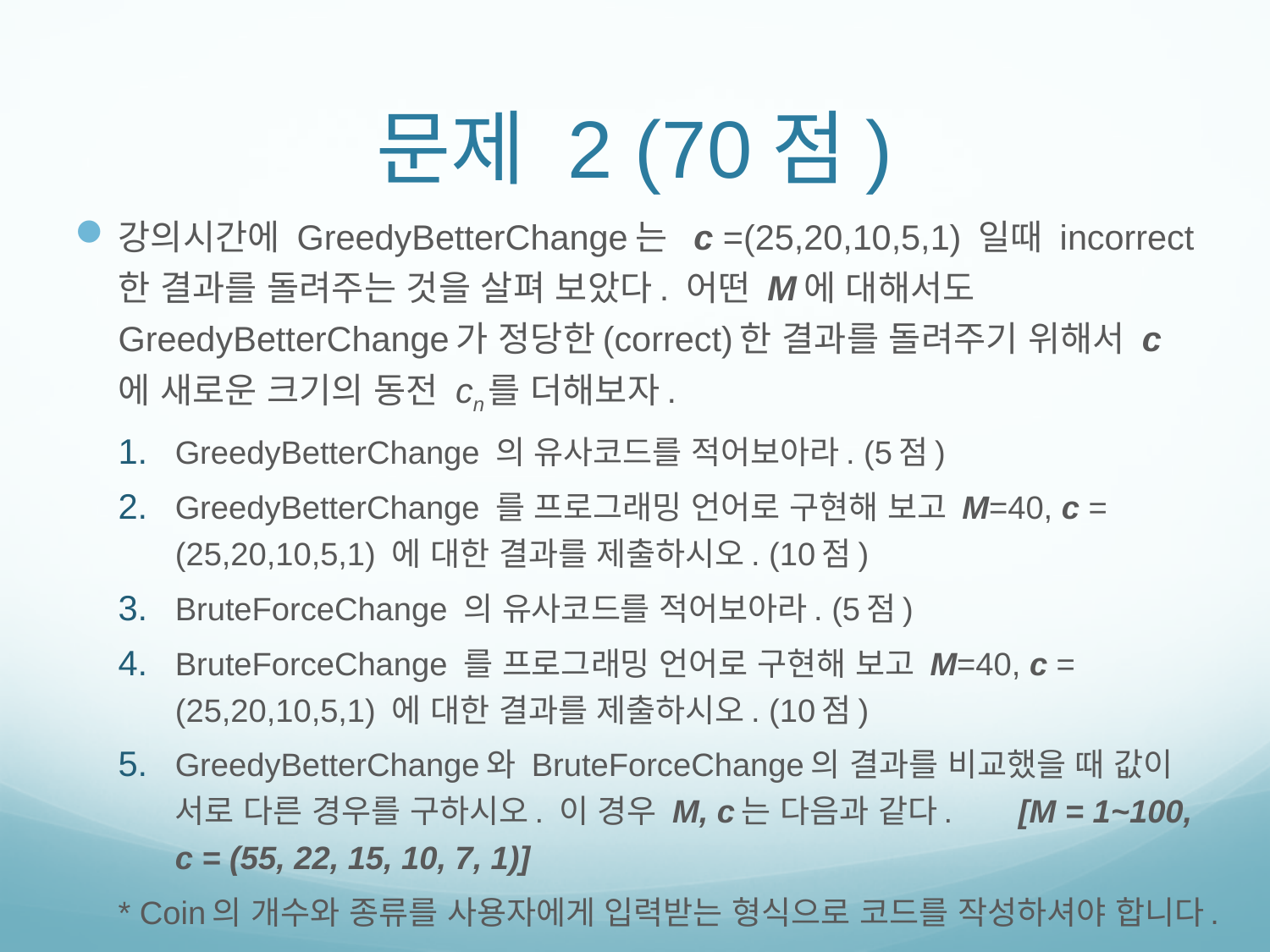

# 문제 2 (70점)
강의시간에 GreedyBetterChange는  c =(25,20,10,5,1) 일때 incorrect 한 결과를 돌려주는 것을 살펴 보았다. 어떤 M에 대해서도 GreedyBetterChange가 정당한(correct)한 결과를 돌려주기 위해서 c 에 새로운 크기의 동전 cn를 더해보자.
GreedyBetterChange 의 유사코드를 적어보아라. (5점)
GreedyBetterChange 를 프로그래밍 언어로 구현해 보고 M=40, c = (25,20,10,5,1) 에 대한 결과를 제출하시오. (10점)
BruteForceChange 의 유사코드를 적어보아라. (5점)
BruteForceChange 를 프로그래밍 언어로 구현해 보고 M=40, c = (25,20,10,5,1) 에 대한 결과를 제출하시오. (10점)
GreedyBetterChange와 BruteForceChange의 결과를 비교했을 때 값이 서로 다른 경우를 구하시오. 이 경우 M, c는 다음과 같다. 			[M = 1~100, c = (55, 22, 15, 10, 7, 1)]
* Coin의 개수와 종류를 사용자에게 입력받는 형식으로 코드를 작성하셔야 합니다.